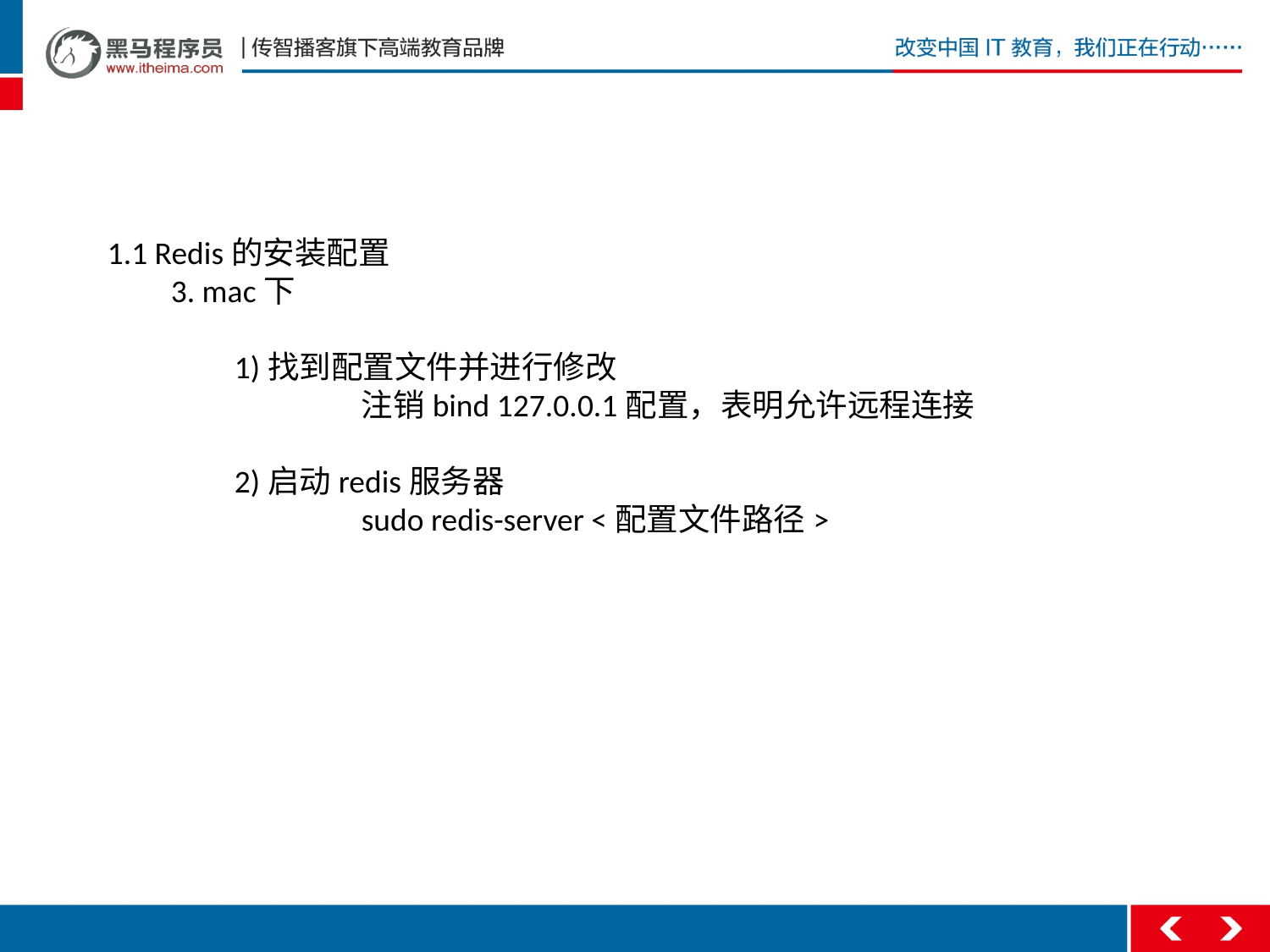

1.1 Redis的安装配置
3. mac下

	1)找到配置文件并进行修改
		注销bind 127.0.0.1配置，表明允许远程连接

	2)启动redis服务器
		sudo redis-server <配置文件路径>